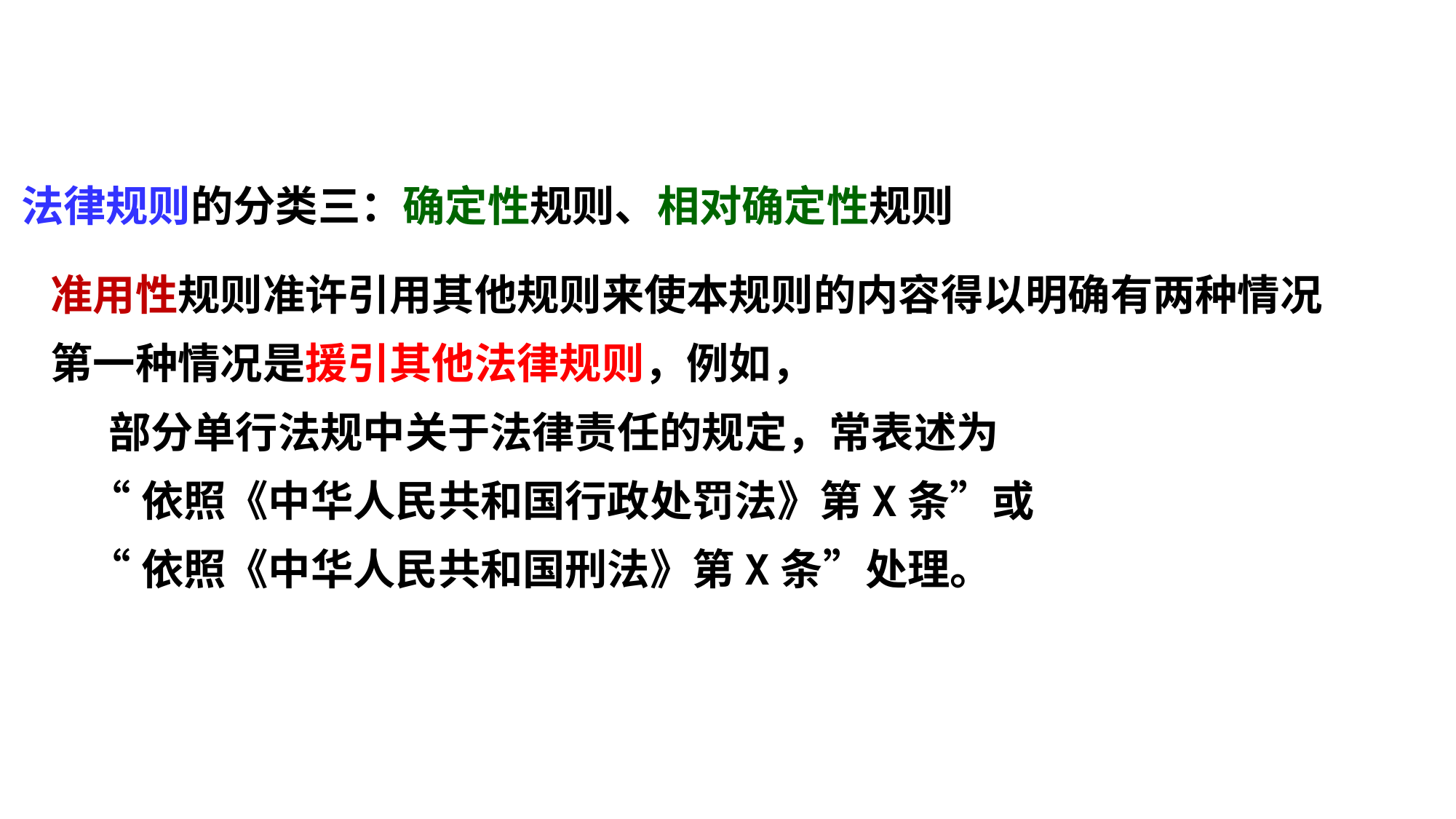

法律规则的分类三：确定性规则、相对确定性规则

  准用性规则准许引用其他规则来使本规则的内容得以明确有两种情况
  第一种情况是援引其他法律规则，例如，
        部分单行法规中关于法律责任的规定，常表述为
       “依照《中华人民共和国行政处罚法》第X条”或
       “依照《中华人民共和国刑法》第X条”处理。